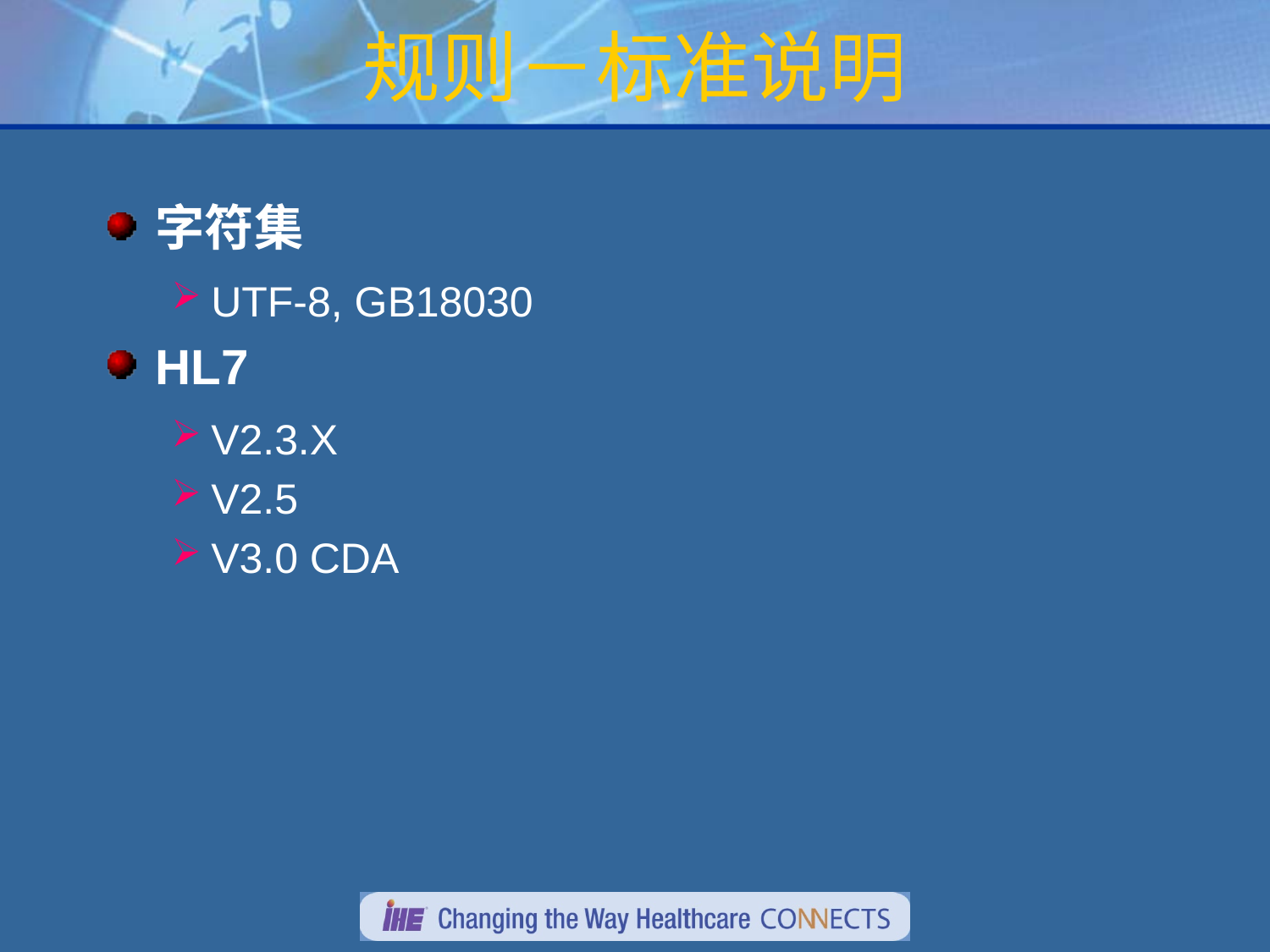

# 规则－标准说明
字符集
UTF-8, GB18030
HL7
V2.3.X
V2.5
V3.0 CDA